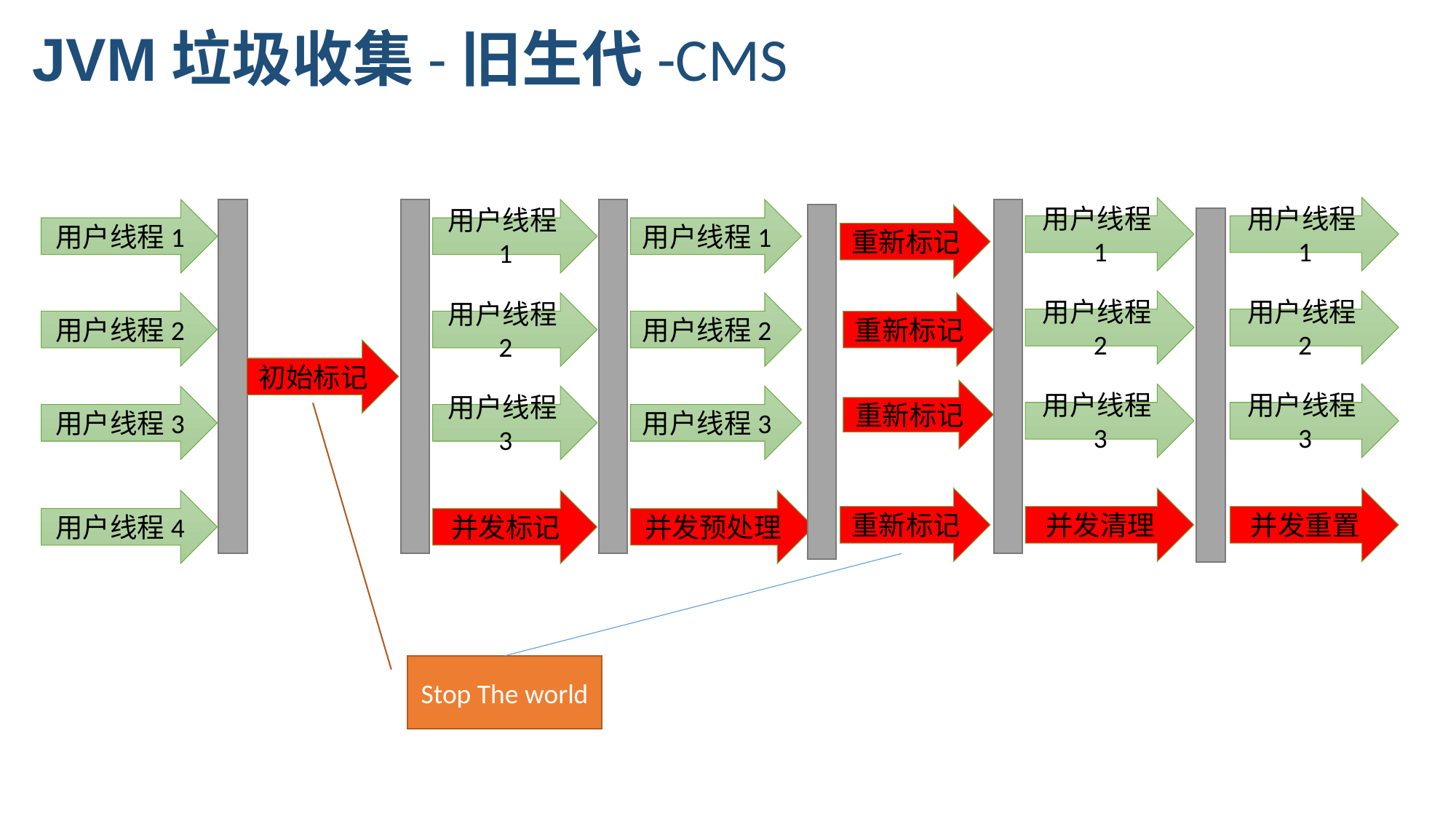

# JVM垃圾收集-旧生代-CMS
用户线程1
用户线程1

用户线程1
用户线程1

用户线程1

重新标记

用户线程2
用户线程2
用户线程2
重新标记
用户线程2
用户线程2
初始标记
重新标记
用户线程3
用户线程3

用户线程3
用户线程3
用户线程3
并发清理
并发重置
重新标记
并发预处理
用户线程4
并发标记
Stop The world